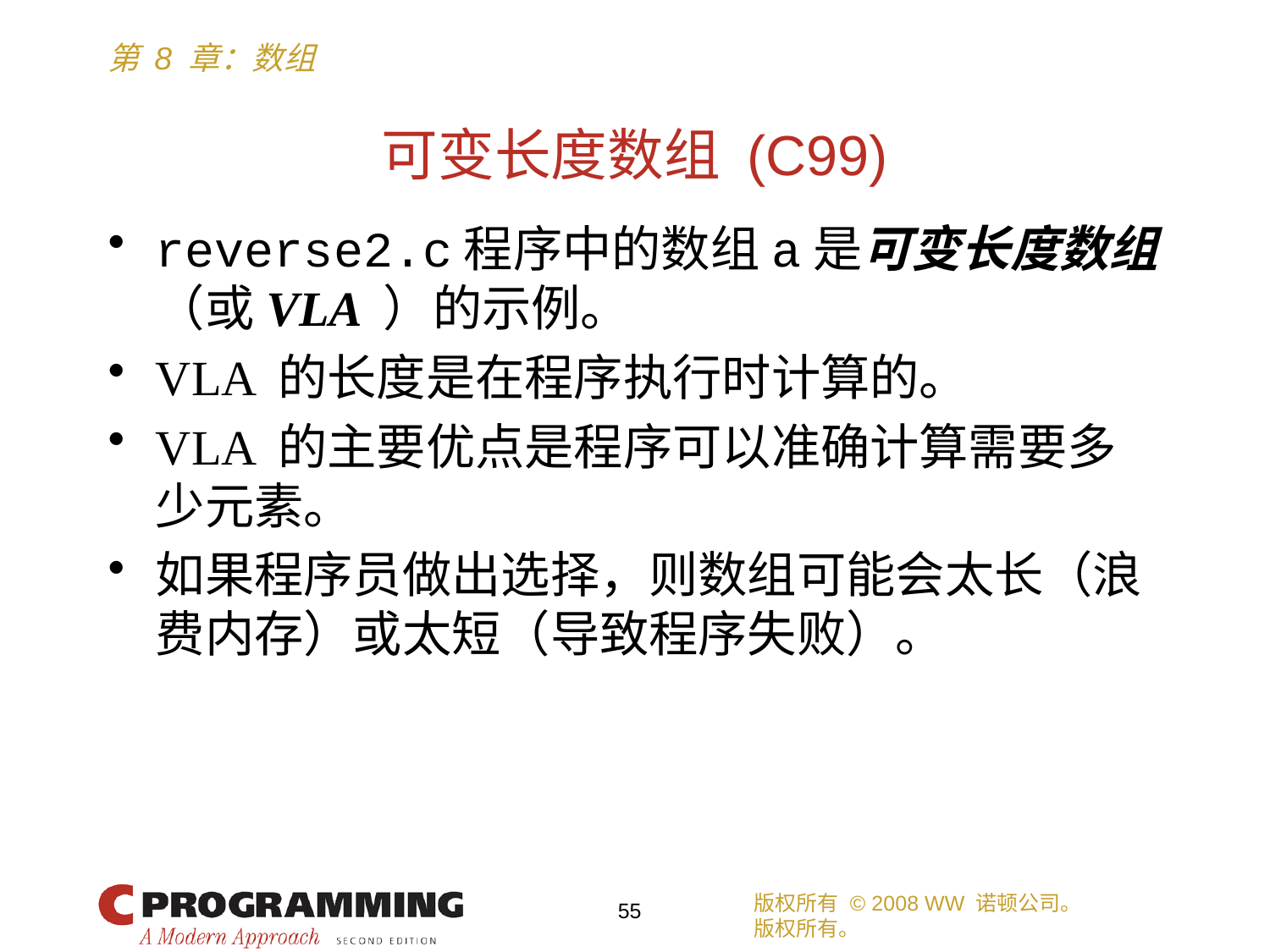

# 可变长度数组 (C99)
reverse2.c程序中的数组a是可变长度数组（或VLA ）的示例。
VLA 的长度是在程序执行时计算的。
VLA 的主要优点是程序可以准确计算需要多少元素。
如果程序员做出选择，则数组可能会太长（浪费内存）或太短（导致程序失败）。
版权所有 © 2008 WW 诺顿公司。
版权所有。
55